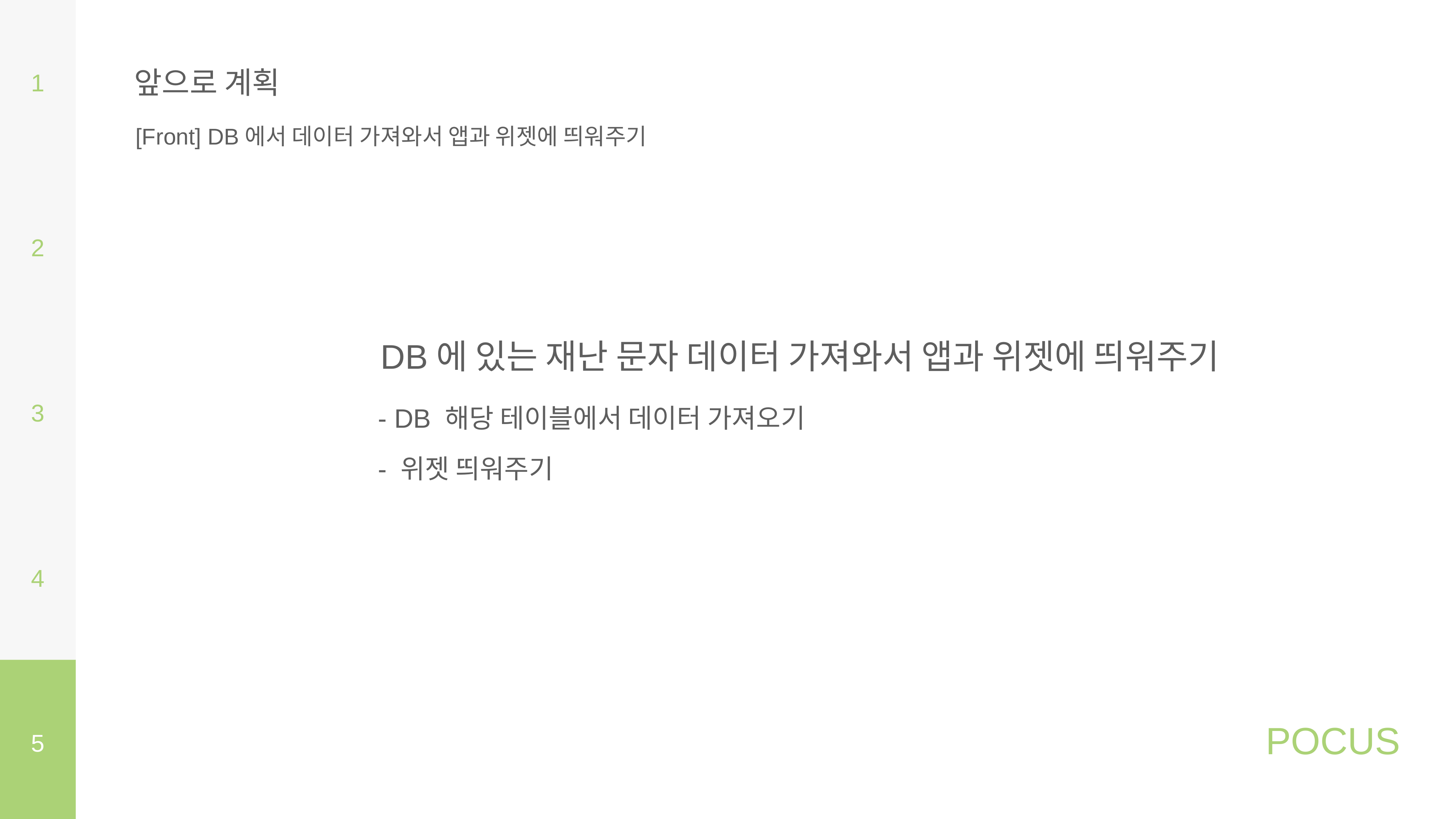

1
앞으로 계획
[Front] DB에서 데이터 가져와서 앱과 위젯에 띄워주기
2
DB에 있는 재난 문자 데이터 가져와서 앱과 위젯에 띄워주기
3
- DB 해당 테이블에서 데이터 가져오기
- 위젯 띄워주기
4
5
POCUS